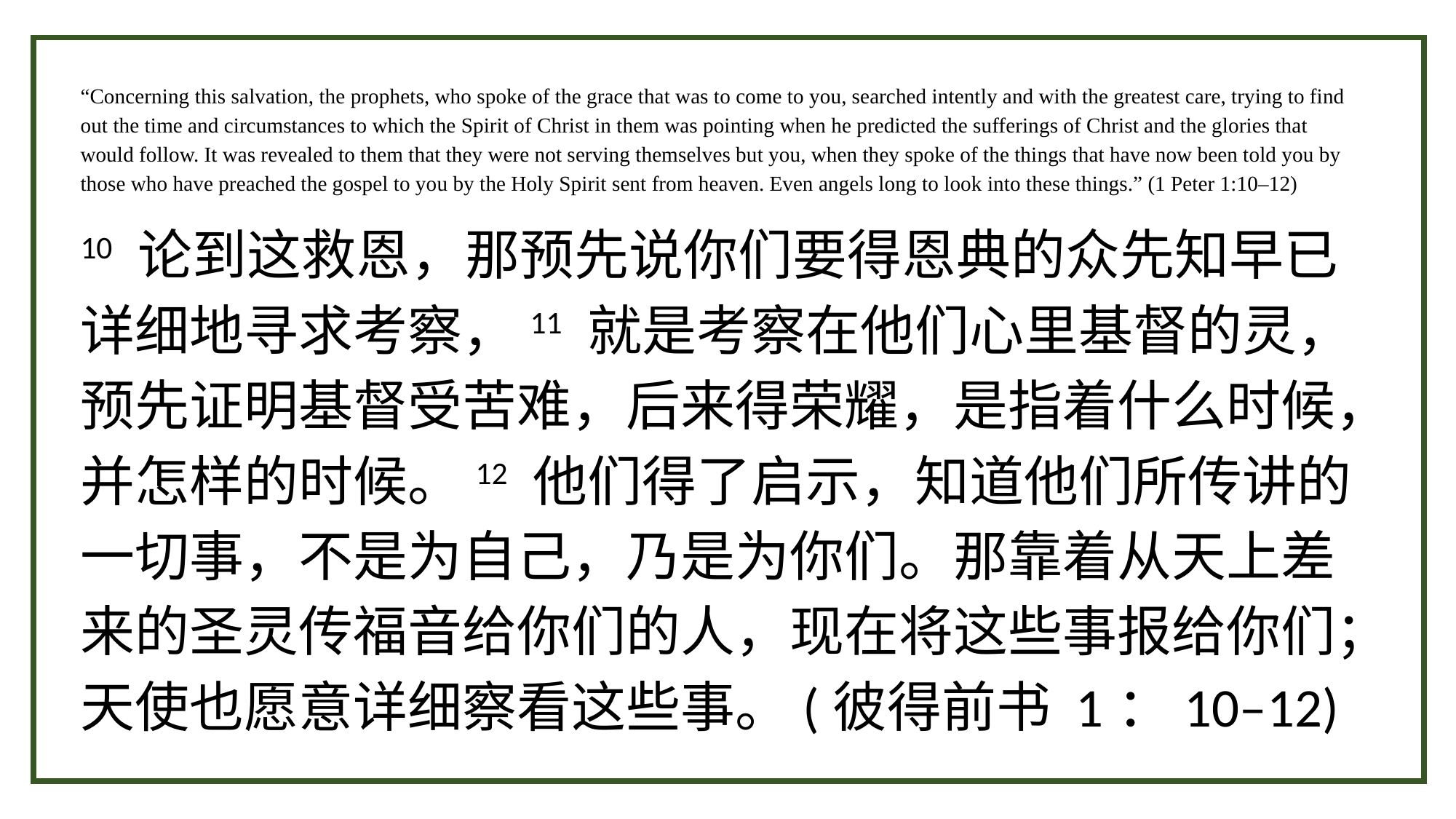

“Concerning this salvation, the prophets, who spoke of the grace that was to come to you, searched intently and with the greatest care, trying to find out the time and circumstances to which the Spirit of Christ in them was pointing when he predicted the sufferings of Christ and the glories that would follow. It was revealed to them that they were not serving themselves but you, when they spoke of the things that have now been told you by those who have preached the gospel to you by the Holy Spirit sent from heaven. Even angels long to look into these things.” (1 Peter 1:10–12)
10 论到这救恩，那预先说你们要得恩典的众先知早已详细地寻求考察，11 就是考察在他们心里基督的灵，预先证明基督受苦难，后来得荣耀，是指着什么时候，并怎样的时候。12 他们得了启示，知道他们所传讲的一切事，不是为自己，乃是为你们。那靠着从天上差来的圣灵传福音给你们的人，现在将这些事报给你们；天使也愿意详细察看这些事。(彼得前书 1：10–12)